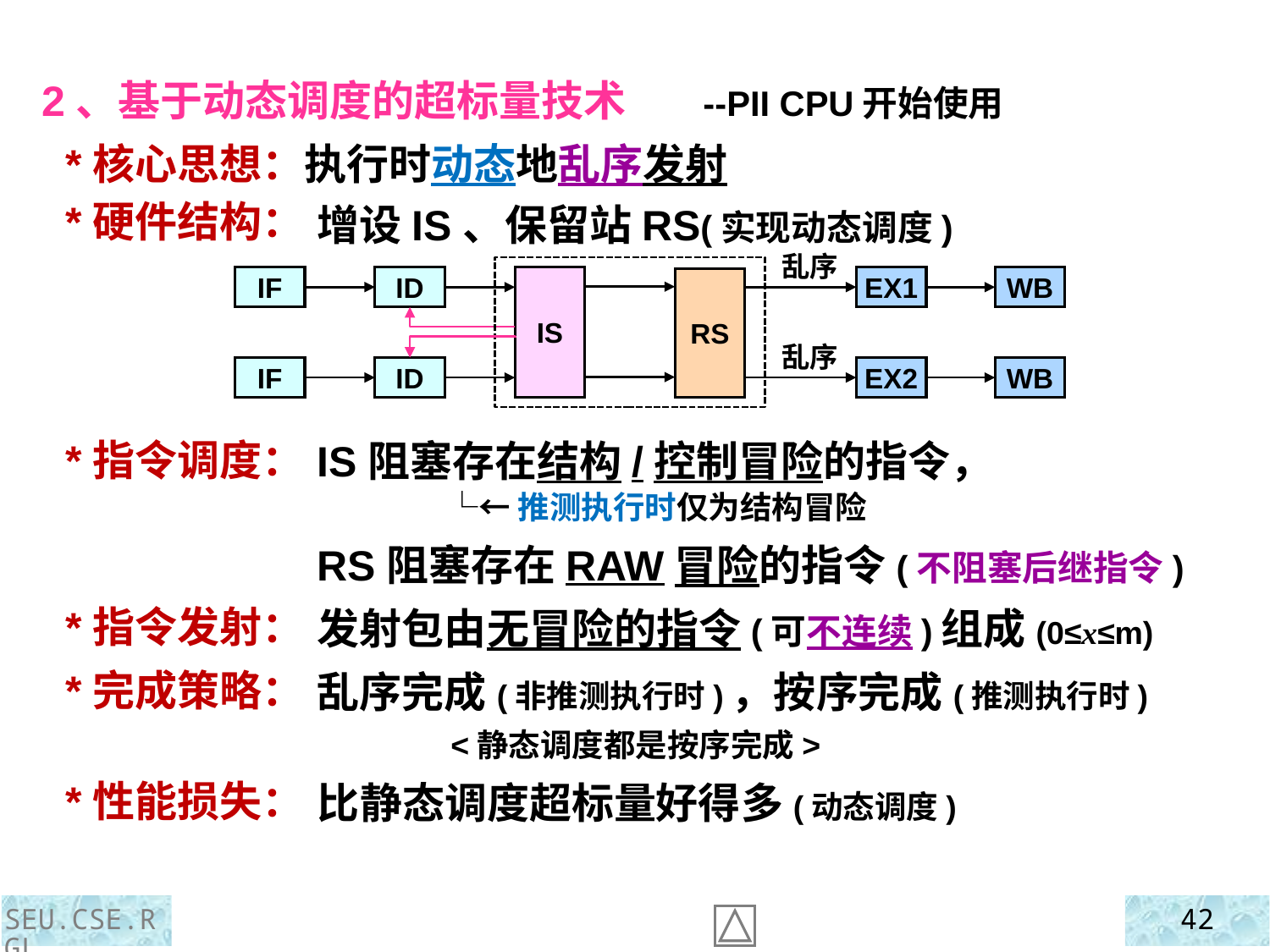

2、基于动态调度的超标量技术       --PII CPU开始使用
  *核心思想：执行时动态地乱序发射
  *硬件结构：

  *指令调度：

  *指令发射：
  *完成策略：

  *性能损失：
增设IS、保留站RS(实现动态调度)
乱序

IF
ID
IS
EX1
WB
RS
乱序
IF
ID
EX2
WB
IS阻塞存在结构/控制冒险的指令，
                  └←推测执行时仅为结构冒险
RS阻塞存在RAW冒险的指令(不阻塞后继指令)
发射包由无冒险的指令(可不连续)组成(0≤x≤m)
乱序完成(非推测执行时)，按序完成(推测执行时)
               <静态调度都是按序完成>
比静态调度超标量好得多(动态调度)
SEU.CSE.RGL
42